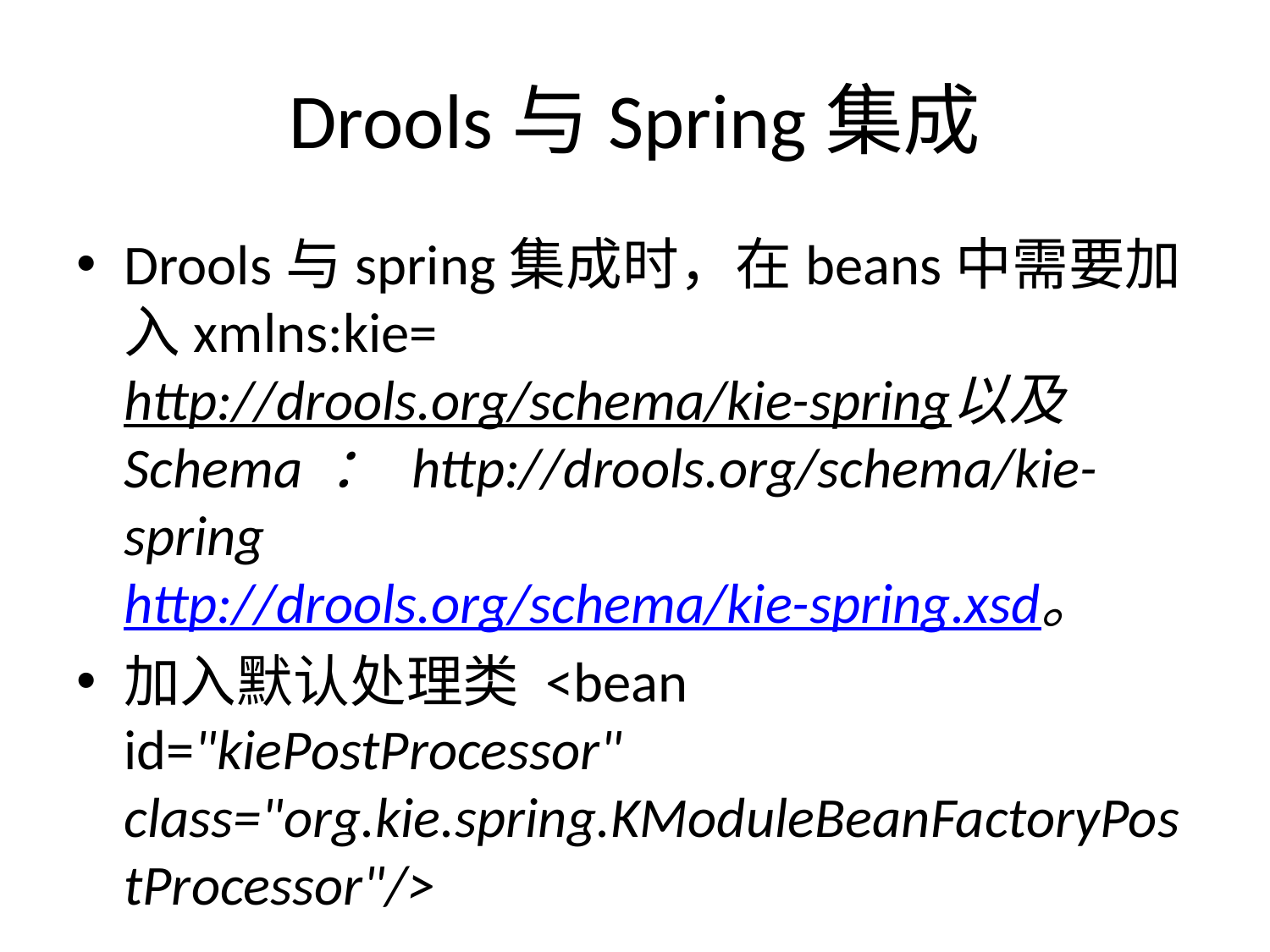

# Drools与Spring集成
Drools与spring集成时，在beans中需要加入xmlns:kie=http://drools.org/schema/kie-spring以及 Schema ： http://drools.org/schema/kie-spring http://drools.org/schema/kie-spring.xsd。
加入默认处理类 <bean id="kiePostProcessor" class="org.kie.spring.KModuleBeanFactoryPostProcessor"/>